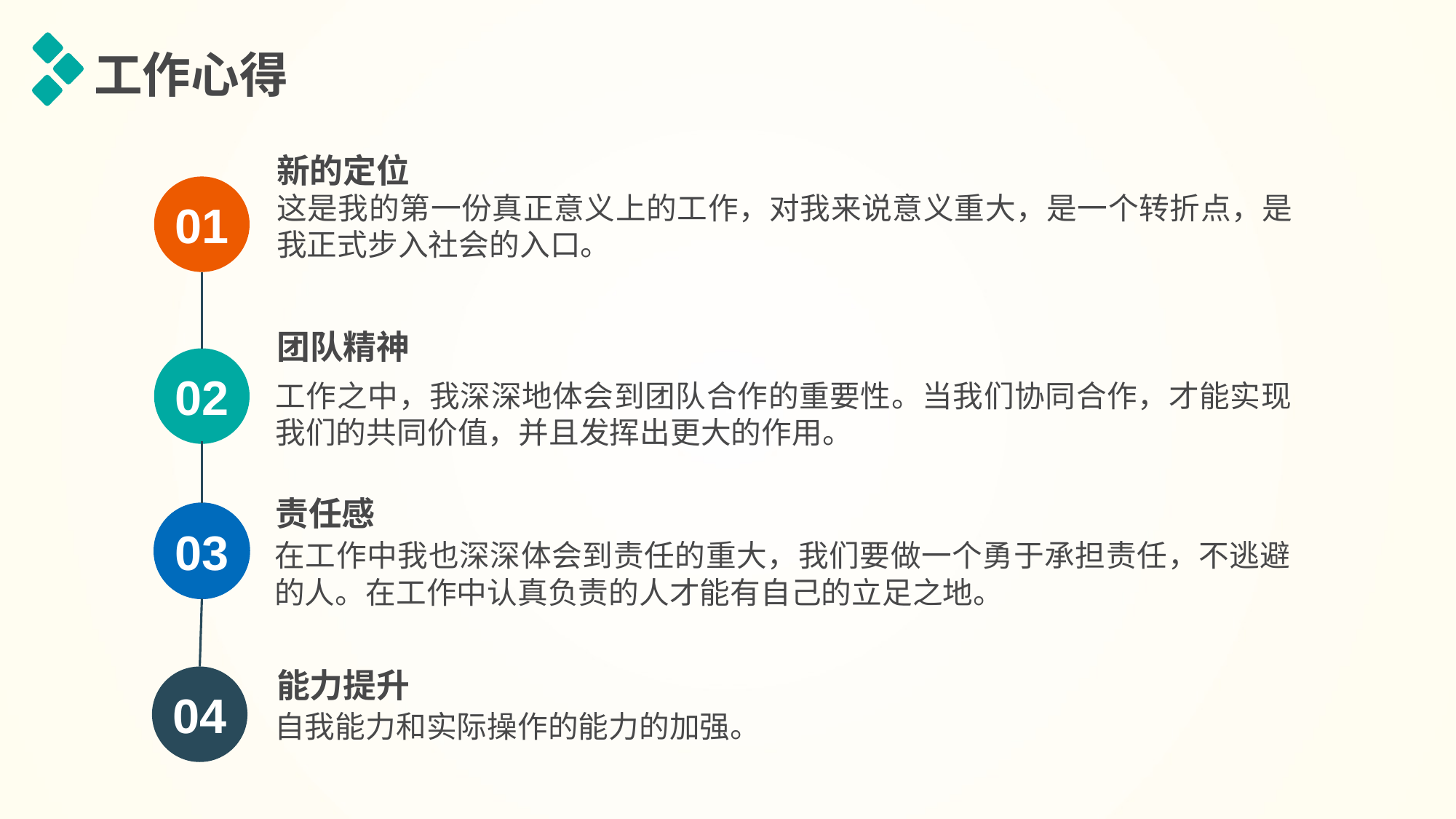

工作心得

新的定位

这是我的第一份真正意义上的工作，对我来说意义重大，是一个转折点，是我正式步入社会的入口。
01
团队精神

02
工作之中，我深深地体会到团队合作的重要性。当我们协同合作，才能实现我们的共同价值，并且发挥出更大的作用。
责任感

03
在工作中我也深深体会到责任的重大，我们要做一个勇于承担责任，不逃避的人。在工作中认真负责的人才能有自己的立足之地。
能力提升

04
自我能力和实际操作的能力的加强。